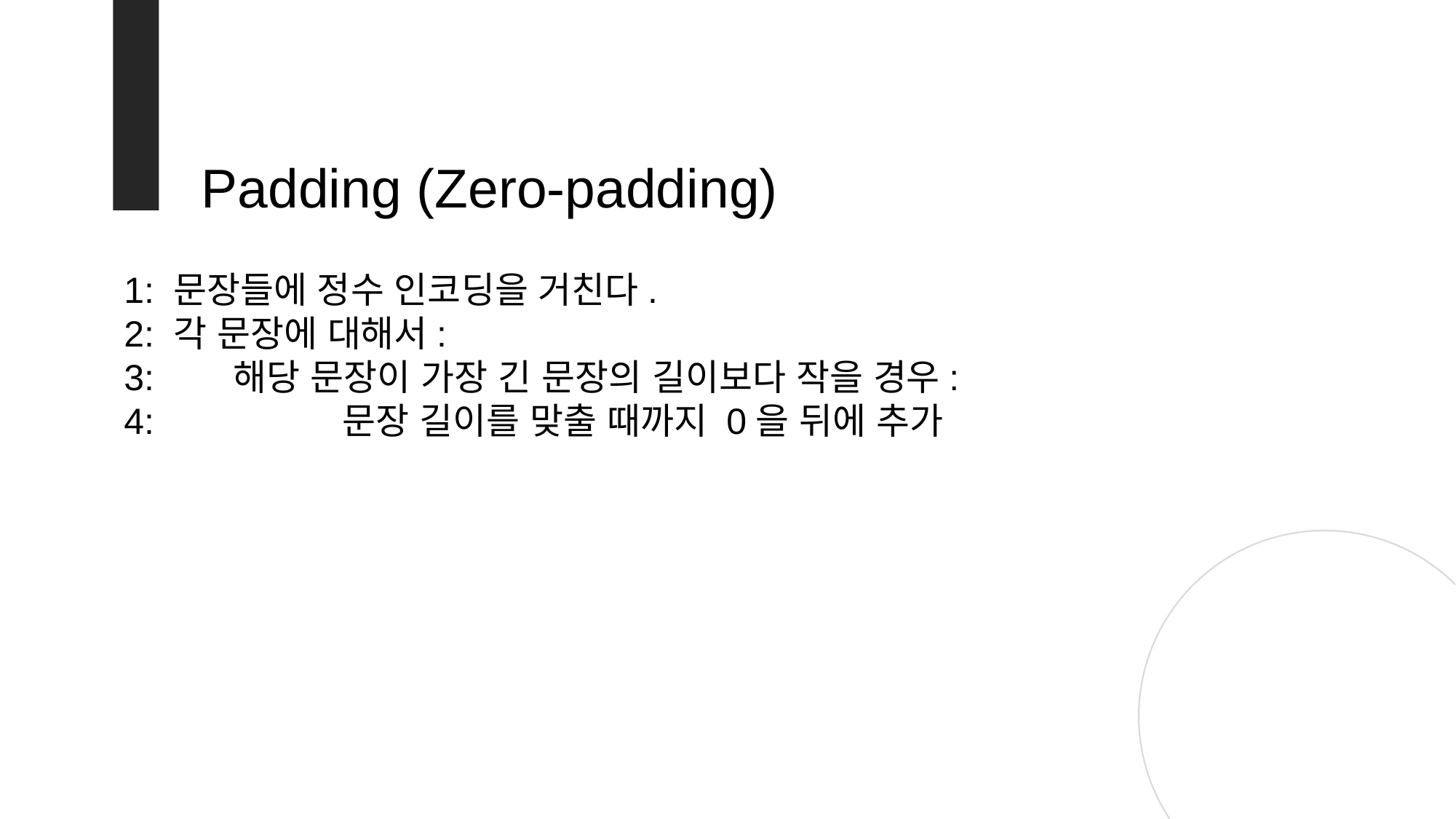

Padding (Zero-padding)
1: 문장들에 정수 인코딩을 거친다.
2: 각 문장에 대해서:
3: 	해당 문장이 가장 긴 문장의 길이보다 작을 경우:
4: 		문장 길이를 맞출 때까지 0을 뒤에 추가